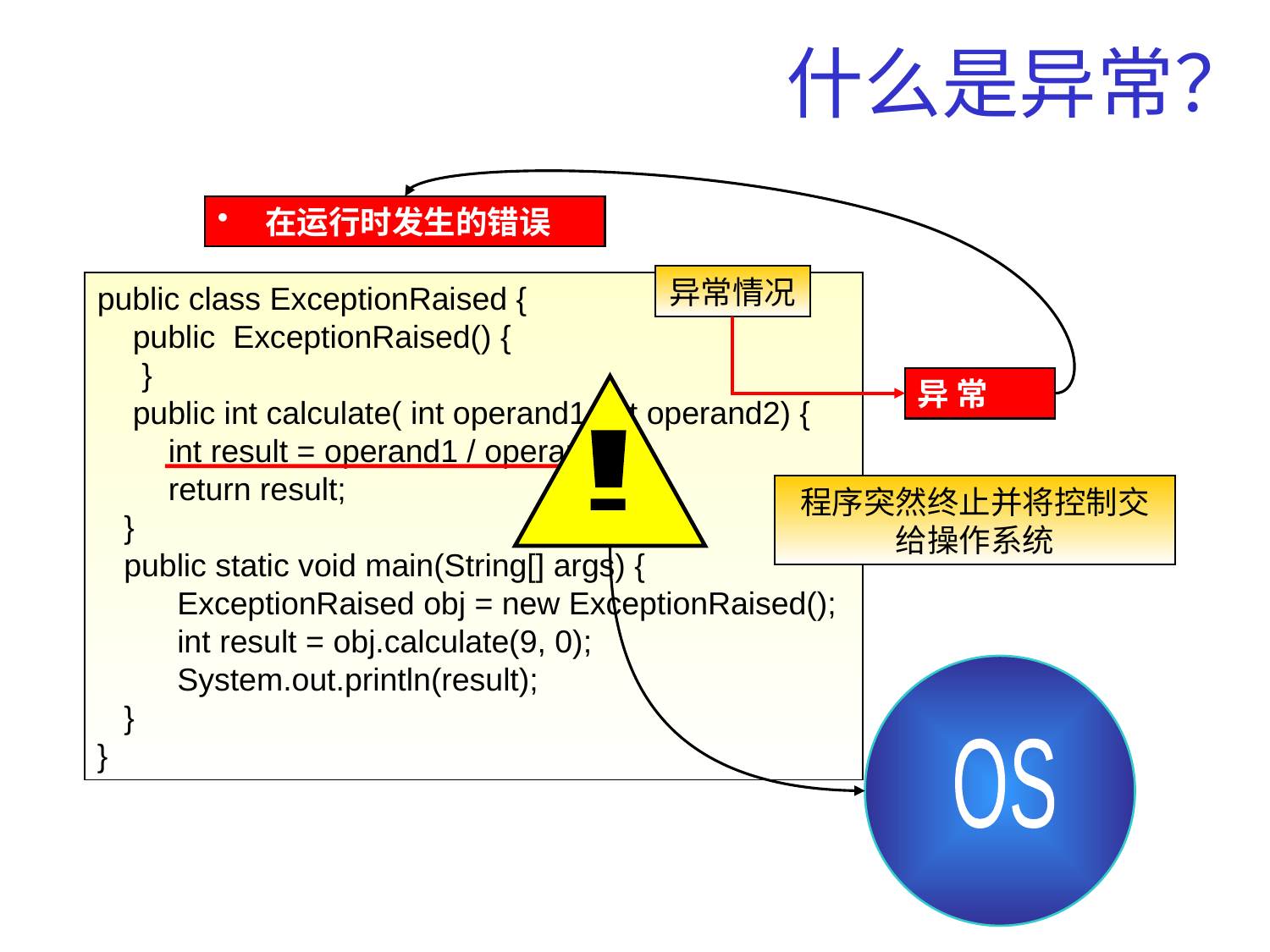

# 什么是异常？
在运行时发生的错误
异常情况
public class ExceptionRaised {
    public  ExceptionRaised() {
     }
    public int calculate( int operand1, int operand2) {
        int result = operand1 / operand2;
        return result;
   }
   public static void main(String[] args) {
         ExceptionRaised obj = new ExceptionRaised();
         int result = obj.calculate(9, 0);
         System.out.println(result);
   }
}
异 常

!

程序突然终止并将控制交给操作系统

OS
3